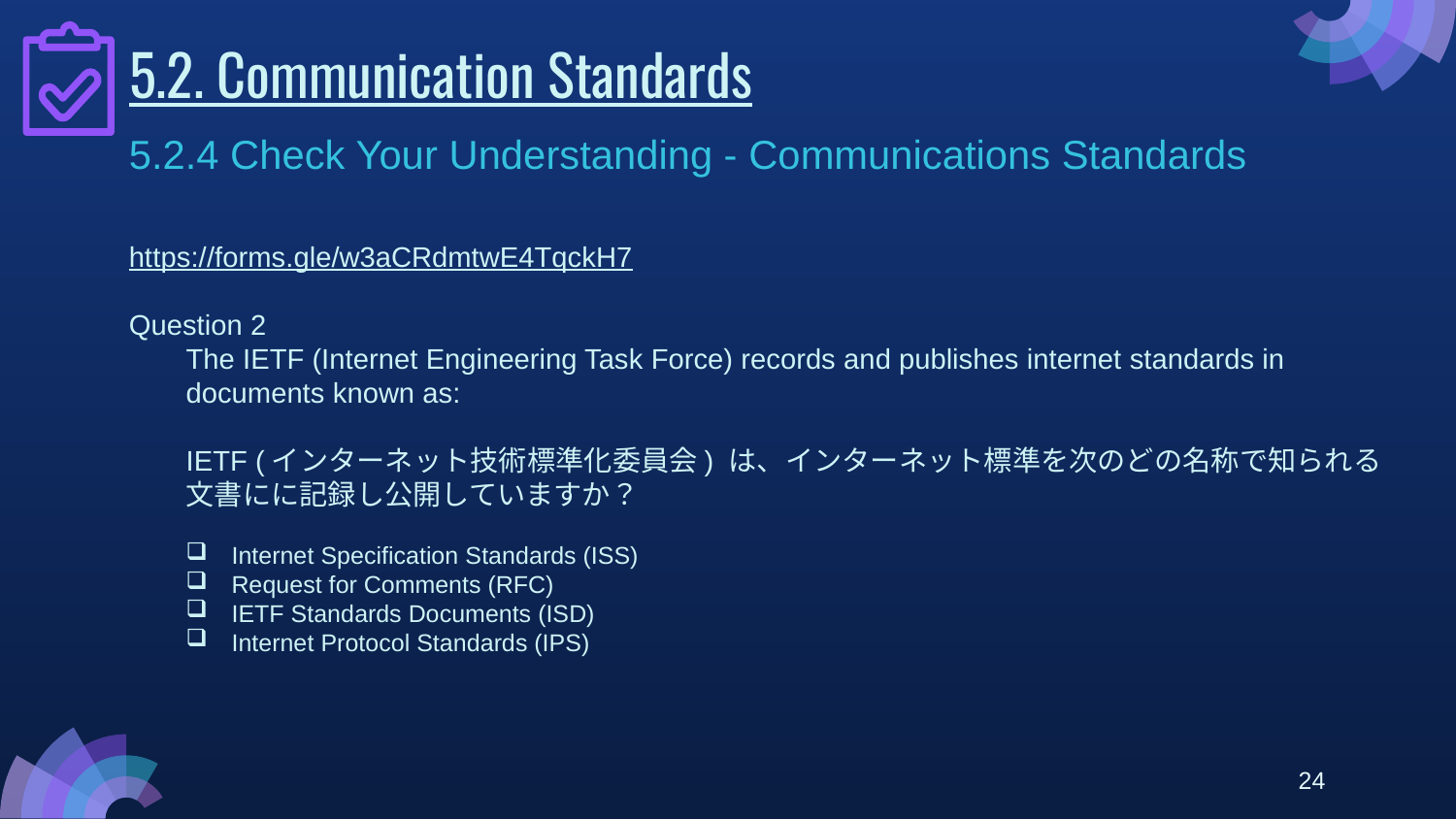

# 5.2. Communication Standards
5.2.4 Check Your Understanding - Communications Standards

https://forms.gle/w3aCRdmtwE4TqckH7

Question 2
The IETF (Internet Engineering Task Force) records and publishes internet standards in documents known as:

IETF (インターネット技術標準化委員会) は、インターネット標準を次のどの名称で知られる文書にに記録し公開していますか？

Internet Specification Standards (ISS)
Request for Comments (RFC)
IETF Standards Documents (ISD)
Internet Protocol Standards (IPS)
24